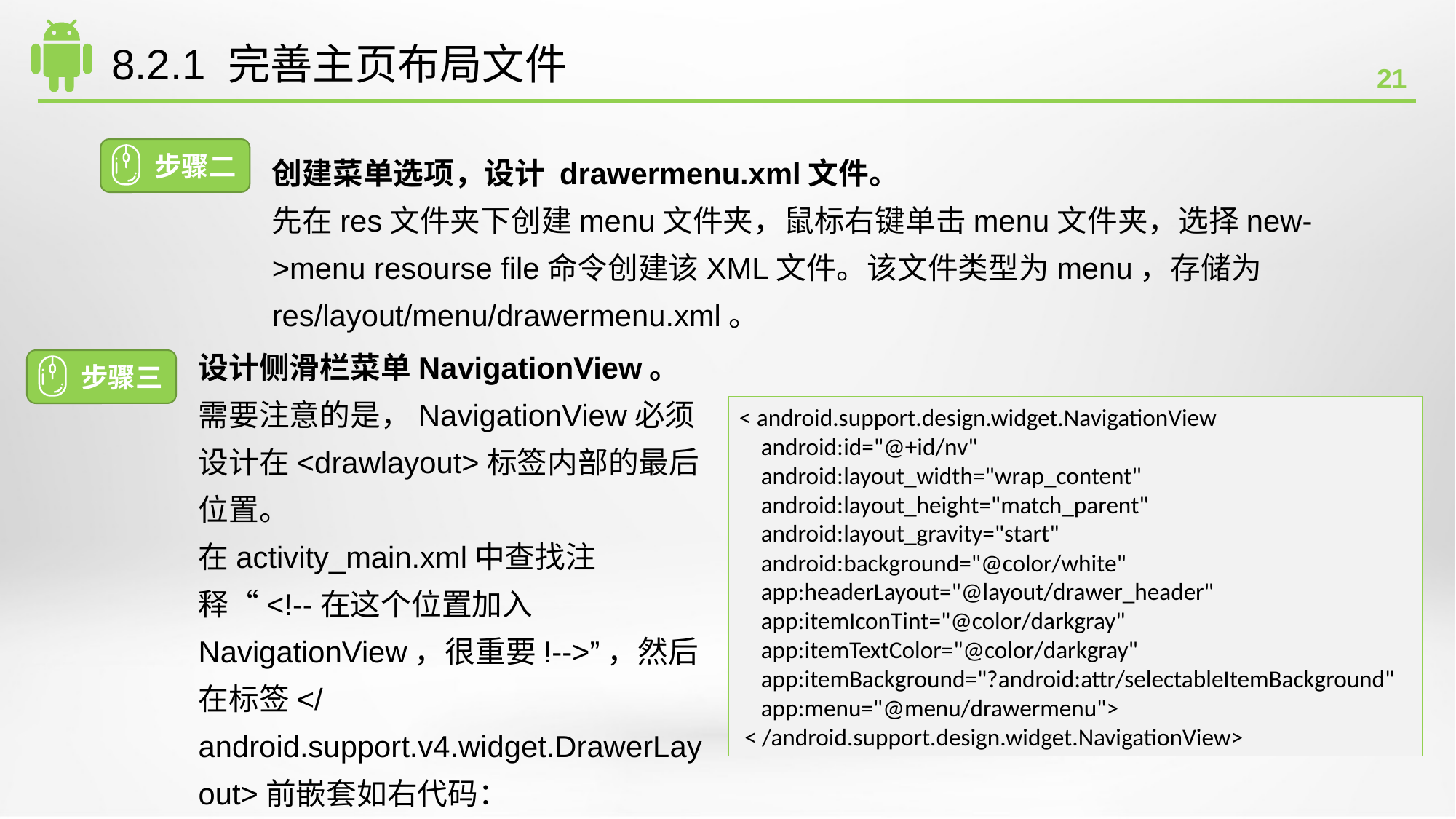

# 8.2.1 完善主页布局文件
步骤二

创建菜单选项，设计 drawermenu.xml文件。
先在res文件夹下创建menu文件夹，鼠标右键单击menu文件夹，选择new->menu resourse file命令创建该XML文件。该文件类型为menu，存储为 res/layout/menu/drawermenu.xml。
设计侧滑栏菜单NavigationView。
需要注意的是，NavigationView必须设计在<drawlayout>标签内部的最后位置。
在activity_main.xml中查找注释“<!--在这个位置加入NavigationView，很重要!-->”，然后在标签</android.support.v4.widget.DrawerLayout>前嵌套如右代码：
步骤三

< android.support.design.widget.NavigationView
    android:id="@+id/nv"
    android:layout_width="wrap_content"
    android:layout_height="match_parent"
    android:layout_gravity="start"
    android:background="@color/white"
    app:headerLayout="@layout/drawer_header"
    app:itemIconTint="@color/darkgray"
    app:itemTextColor="@color/darkgray"
    app:itemBackground="?android:attr/selectableItemBackground"
    app:menu="@menu/drawermenu">
 < /android.support.design.widget.NavigationView>